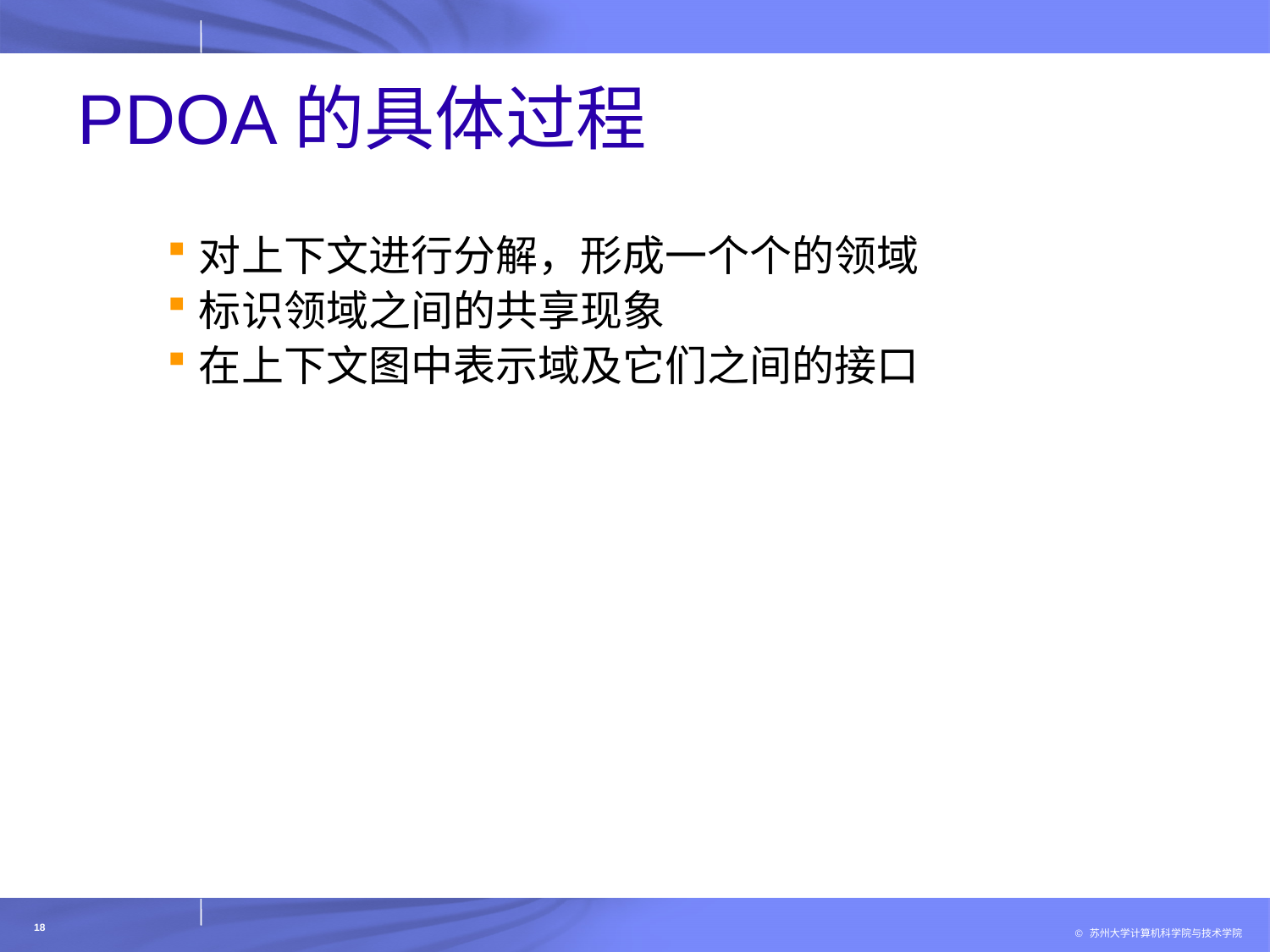

# PDOA的具体过程
对上下文进行分解，形成一个个的领域
标识领域之间的共享现象
在上下文图中表示域及它们之间的接口
18